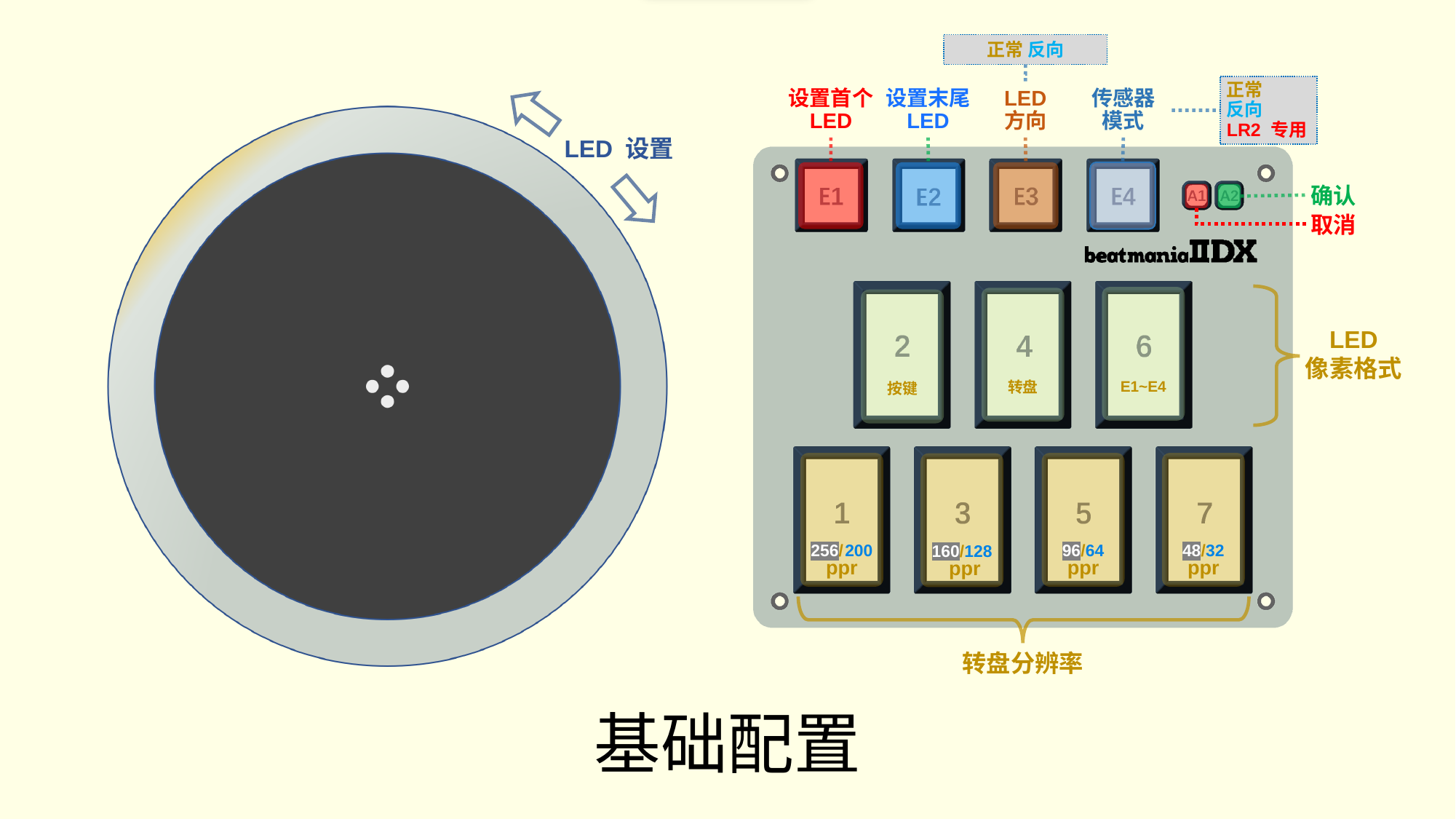

正常 反向
正常
反向
LR2 专用
设置首个 LED
设置末尾
LED
LED
方向
传感器
模式

LED 设置

确认

取消

E1~E4
转盘

按键
LED
像素格式

256/200
ppr
96/64
ppr
48/32
ppr
160/128
 ppr
转盘分辨率
# 基础配置